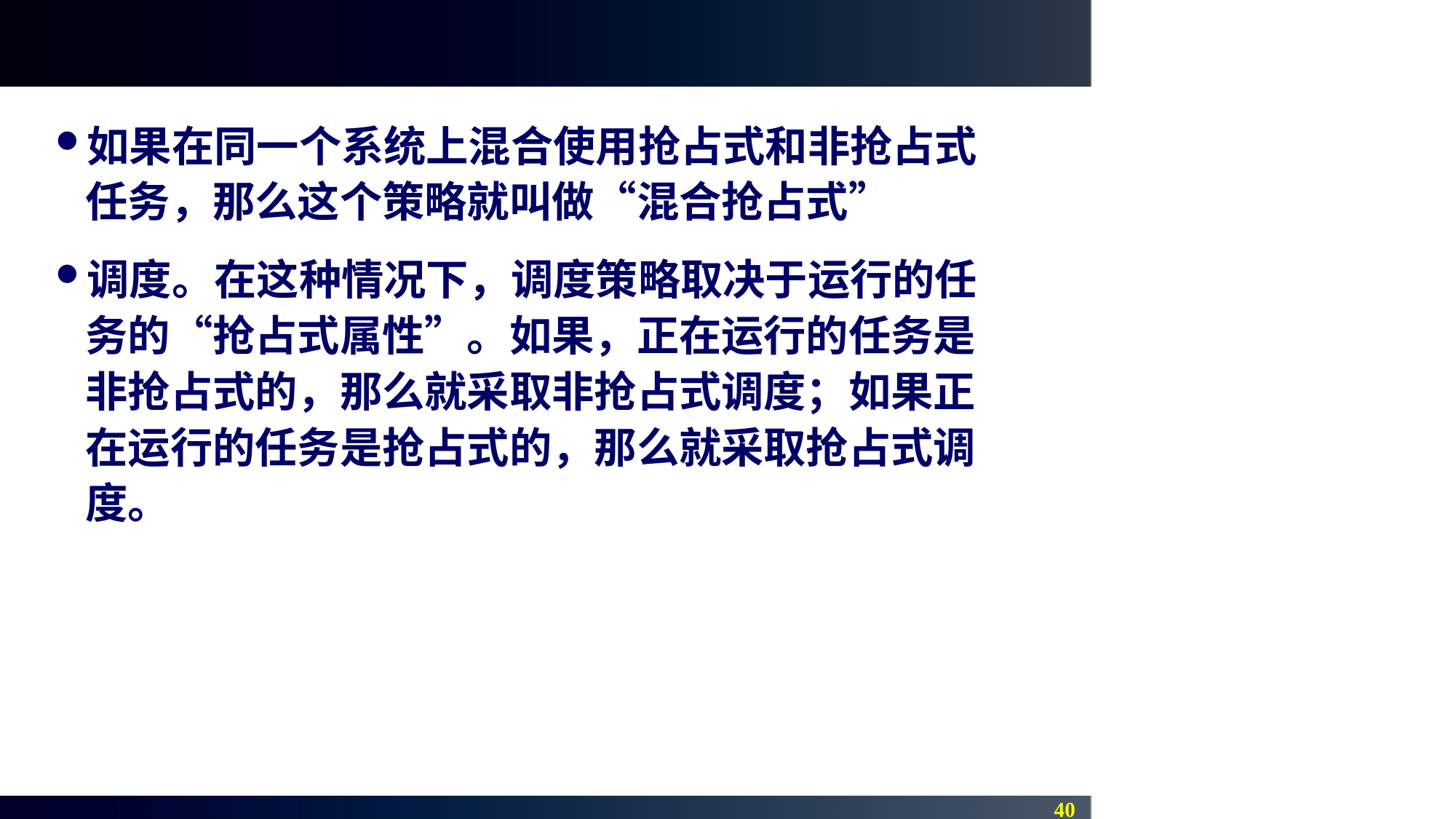

如果在同一个系统上混合使用抢占式和非抢占式任务，那么这个策略就叫做“混合抢占式”
调度。在这种情况下，调度策略取决于运行的任务的“抢占式属性”。如果，正在运行的任务是非抢占式的，那么就采取非抢占式调度；如果正在运行的任务是抢占式的，那么就采取抢占式调度。